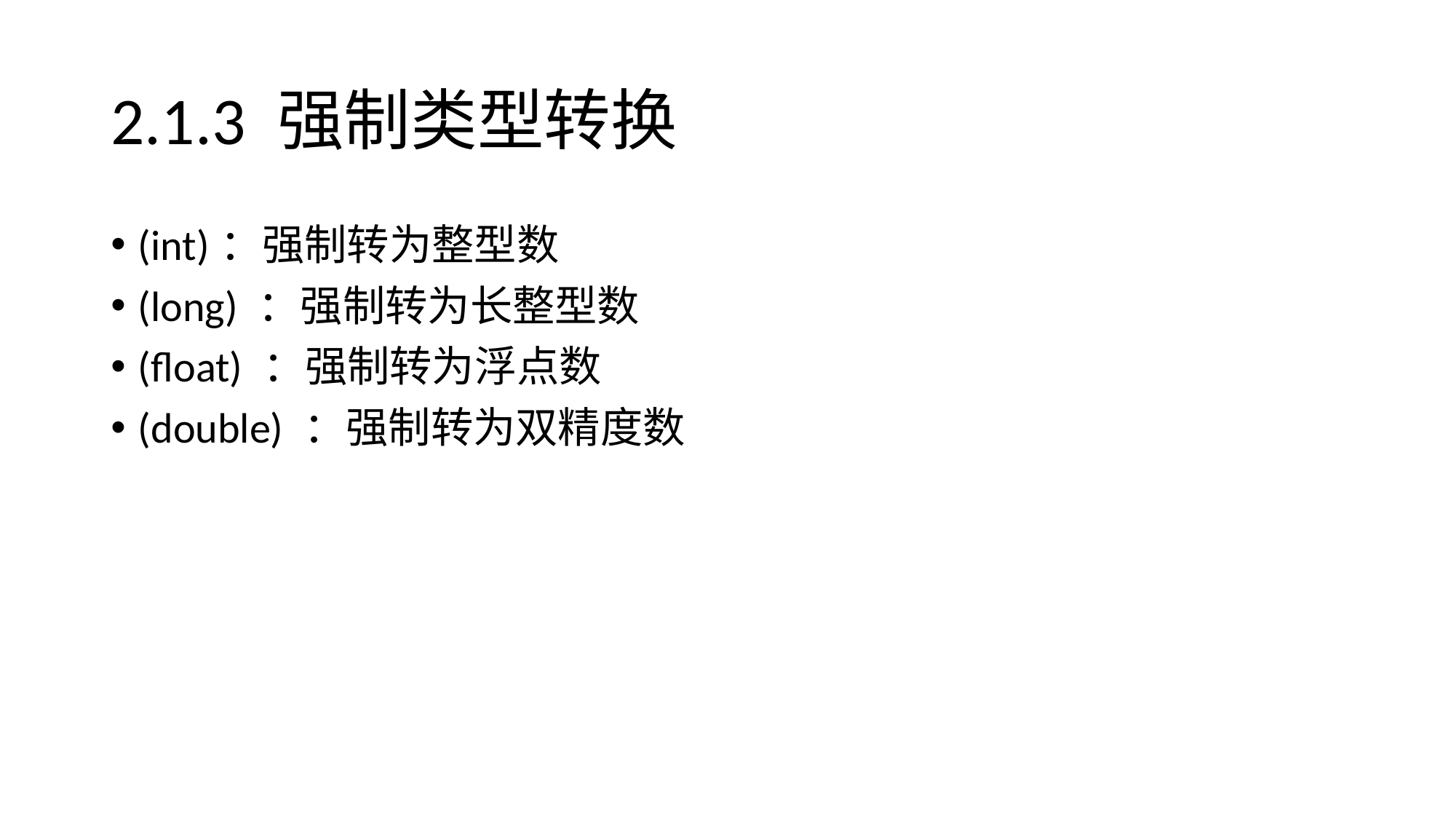

# 2.1.3 强制类型转换
(int)：强制转为整型数
(long) ：强制转为长整型数
(float) ：强制转为浮点数
(double) ：强制转为双精度数